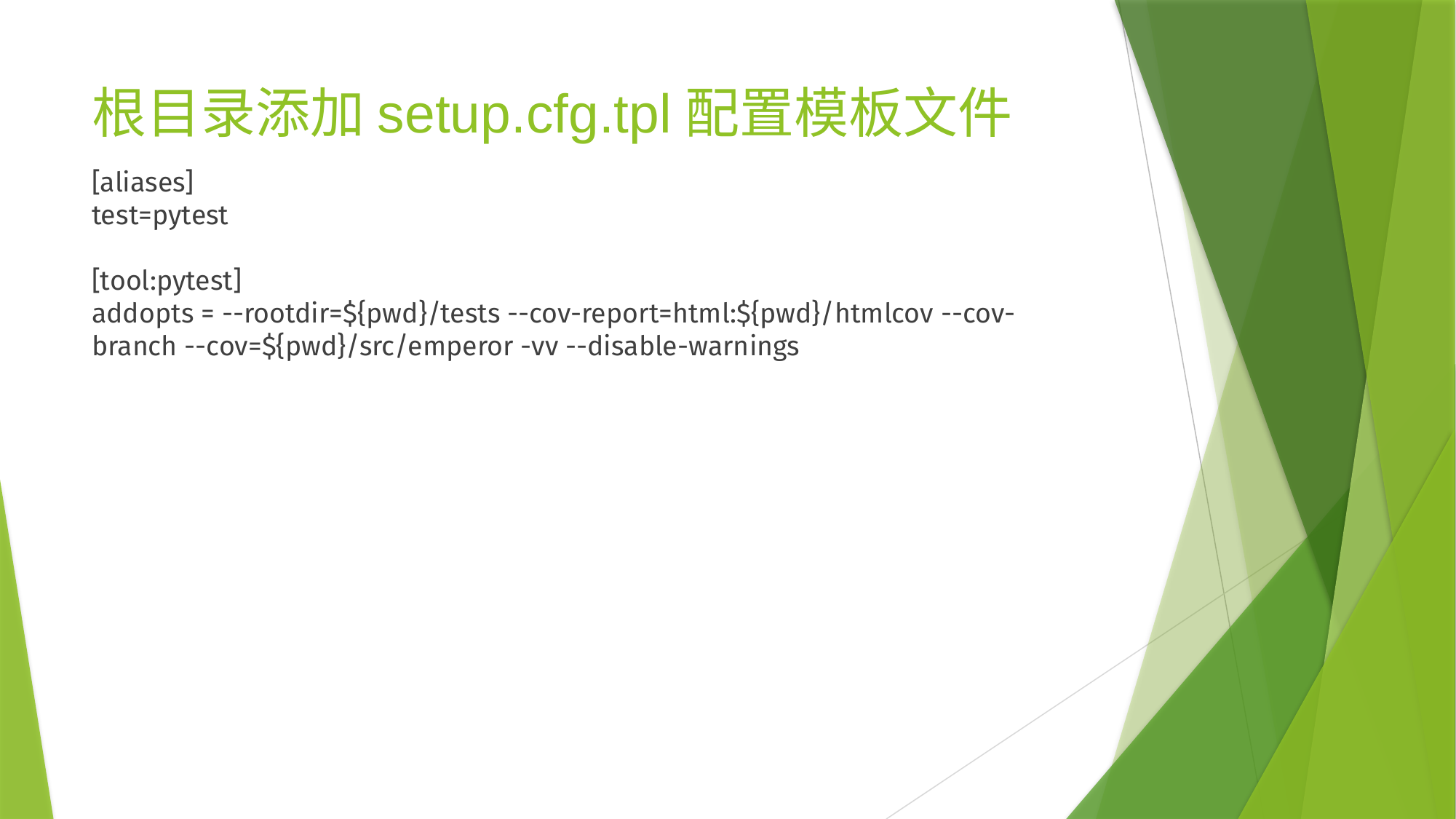

# 根目录添加setup.cfg.tpl配置模板文件
[aliases]
test=pytest
[tool:pytest]
addopts = --rootdir=${pwd}/tests --cov-report=html:${pwd}/htmlcov --cov-branch --cov=${pwd}/src/emperor -vv --disable-warnings